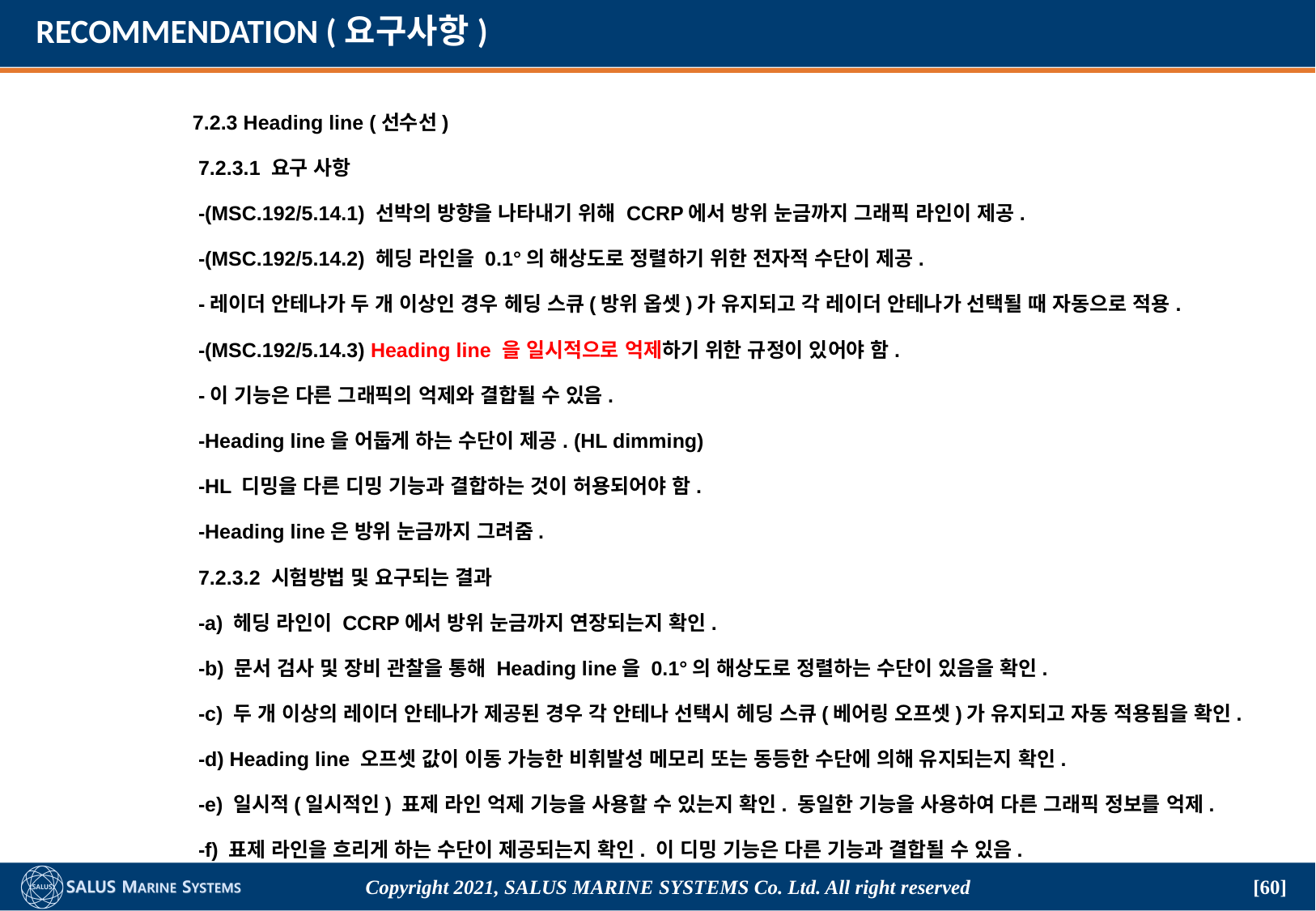

# RECOMMENDATION (요구사항)
	7.2.3 Heading line (선수선)
	 7.2.3.1 요구 사항
	 -(MSC.192/5.14.1) 선박의 방향을 나타내기 위해 CCRP에서 방위 눈금까지 그래픽 라인이 제공.
	 -(MSC.192/5.14.2) 헤딩 라인을 0.1°의 해상도로 정렬하기 위한 전자적 수단이 제공.
	 -레이더 안테나가 두 개 이상인 경우 헤딩 스큐(방위 옵셋)가 유지되고 각 레이더 안테나가 선택될 때 자동으로 적용.
	 -(MSC.192/5.14.3) Heading line 을 일시적으로 억제하기 위한 규정이 있어야 함.
	 -이 기능은 다른 그래픽의 억제와 결합될 수 있음.
	 -Heading line을 어둡게 하는 수단이 제공. (HL dimming)
	 -HL 디밍을 다른 디밍 기능과 결합하는 것이 허용되어야 함.
	 -Heading line은 방위 눈금까지 그려줌.
	 7.2.3.2 시험방법 및 요구되는 결과
	 -a) 헤딩 라인이 CCRP에서 방위 눈금까지 연장되는지 확인.
	 -b) 문서 검사 및 장비 관찰을 통해 Heading line을 0.1°의 해상도로 정렬하는 수단이 있음을 확인.
	 -c) 두 개 이상의 레이더 안테나가 제공된 경우 각 안테나 선택시 헤딩 스큐(베어링 오프셋)가 유지되고 자동 적용됨을 확인.
	 -d) Heading line 오프셋 값이 이동 가능한 비휘발성 메모리 또는 동등한 수단에 의해 유지되는지 확인.
	 -e) 일시적(일시적인) 표제 라인 억제 기능을 사용할 수 있는지 확인. 동일한 기능을 사용하여 다른 그래픽 정보를 억제.
	 -f) 표제 라인을 흐리게 하는 수단이 제공되는지 확인. 이 디밍 기능은 다른 기능과 결합될 수 있음.
Copyright 2021, SALUS Marine Systems Co. Ltd. All right reserved
[60]